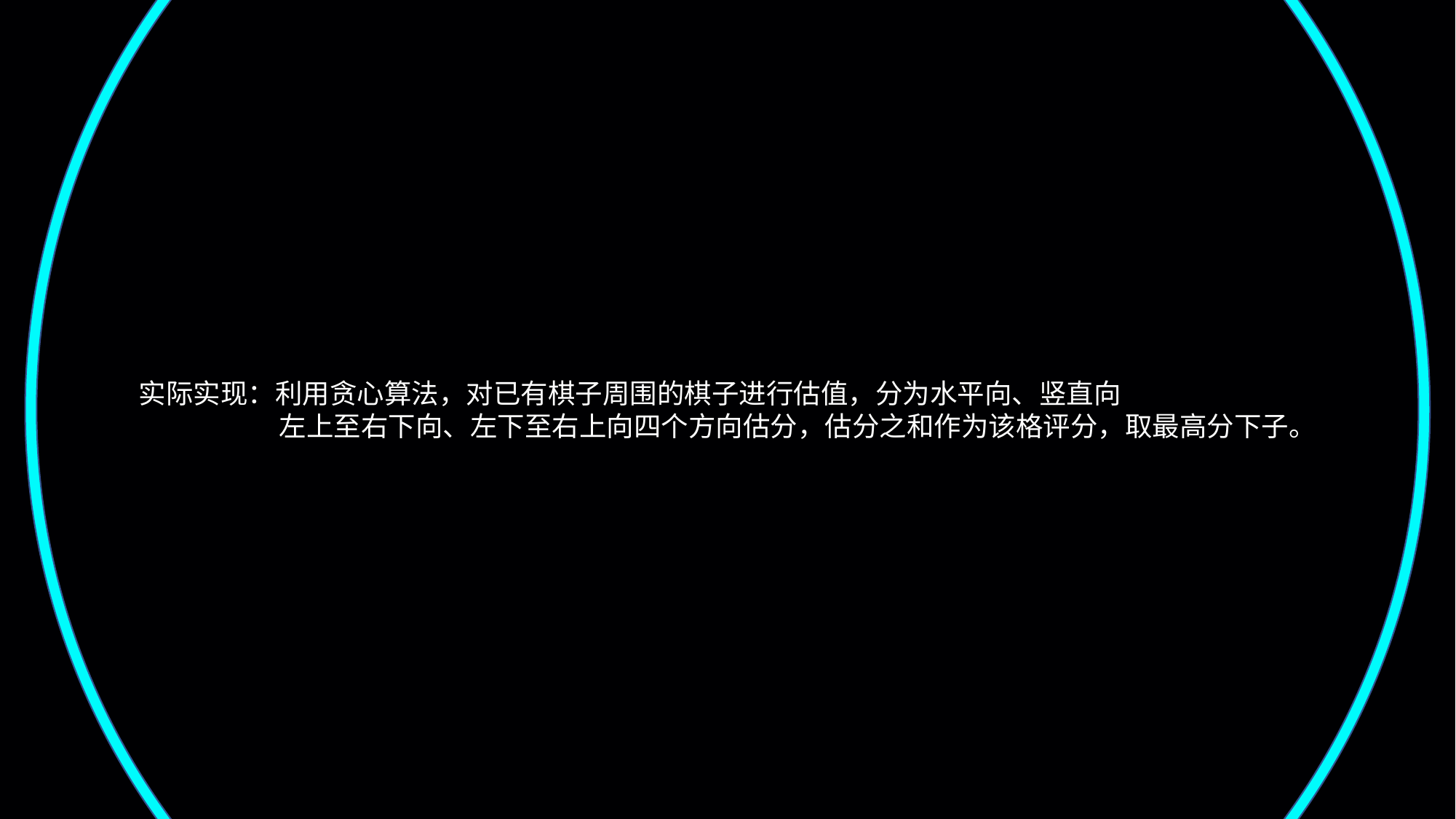

实际实现：利用贪心算法，对已有棋子周围的棋子进行估值，分为水平向、竖直向
	    左上至右下向、左下至右上向四个方向估分，估分之和作为该格评分，取最高分下子。